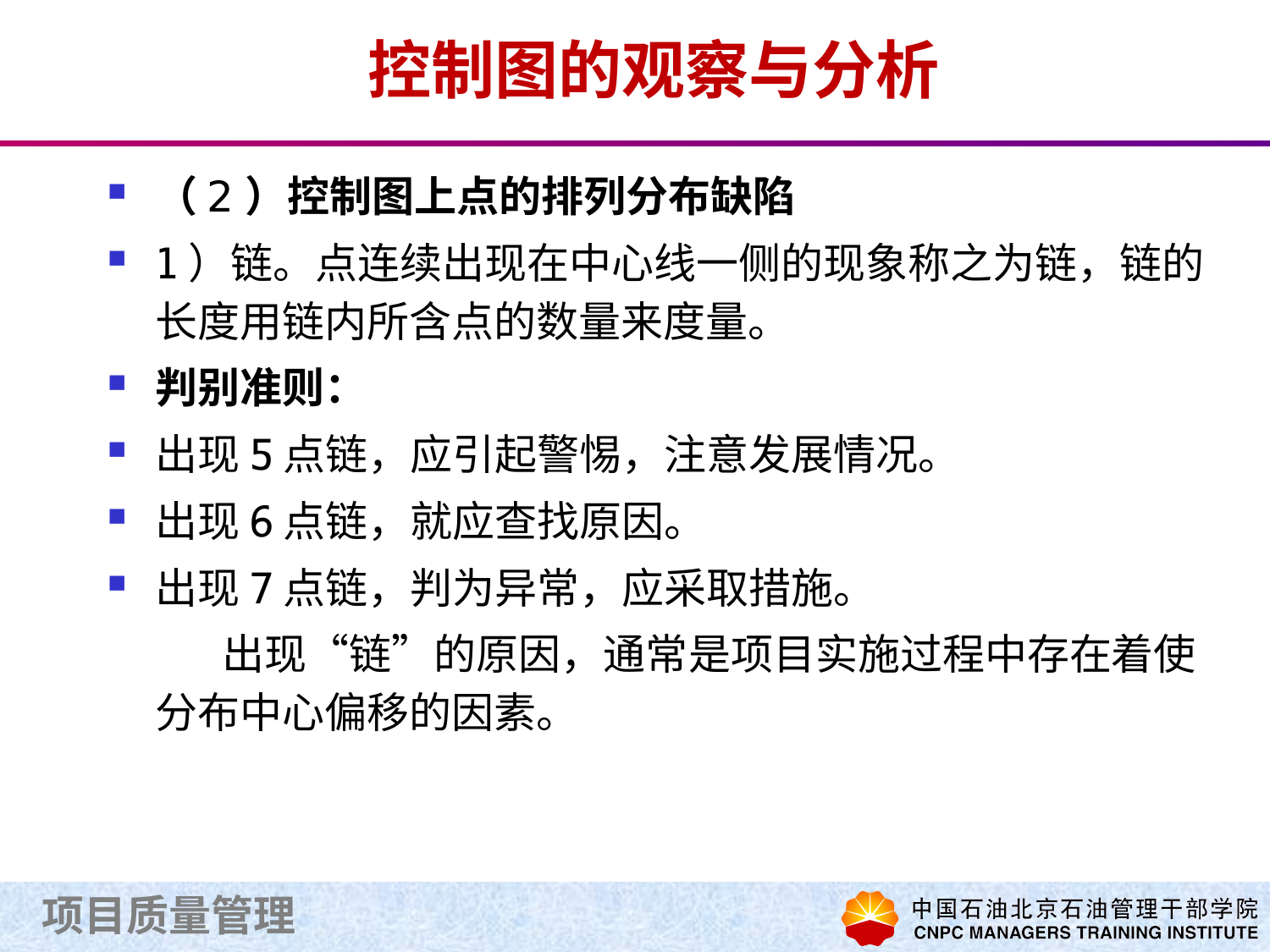

# 控制图的观察与分析
（2）控制图上点的排列分布缺陷
1）链。点连续出现在中心线一侧的现象称之为链，链的长度用链内所含点的数量来度量。
判别准则：
出现5点链，应引起警惕，注意发展情况。
出现6点链，就应查找原因。
出现7点链，判为异常，应采取措施。
           出现“链”的原因，通常是项目实施过程中存在着使分布中心偏移的因素。